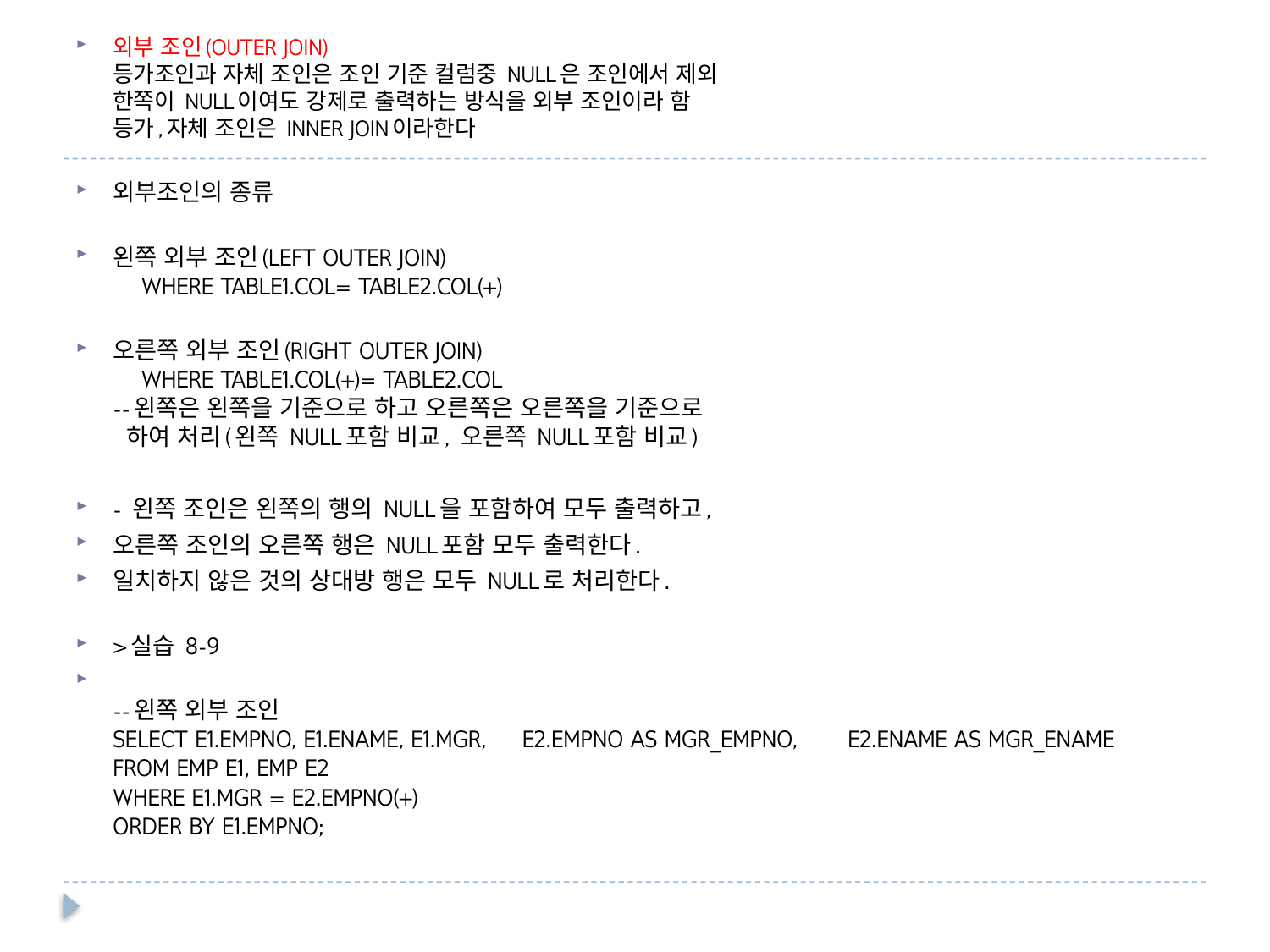

외부 조인(OUTER JOIN)
등가조인과 자체 조인은 조인 기준 컬럼중 NULL은 조인에서 제외
한쪽이 NULL이여도 강제로 출력하는 방식을 외부 조인이라 함
등가,자체 조인은 INNER JOIN이라한다
외부조인의 종류
왼쪽 외부 조인(LEFT OUTER JOIN)
    WHERE TABLE1.COL= TABLE2.COL(+)
오른쪽 외부 조인(RIGHT OUTER JOIN)
    WHERE TABLE1.COL(+)= TABLE2.COL
--왼쪽은 왼쪽을 기준으로 하고 오른쪽은 오른쪽을 기준으로
  하여 처리(왼쪽 NULL포함 비교, 오른쪽 NULL포함 비교)

- 왼쪽 조인은 왼쪽의 행의 NULL을 포함하여 모두 출력하고,
오른쪽 조인의 오른쪽 행은 NULL포함 모두 출력한다.
일치하지 않은 것의 상대방 행은 모두 NULL로 처리한다.
>실습 8-9
--왼쪽 외부 조인
SELECT E1.EMPNO, E1.ENAME, E1.MGR,     E2.EMPNO AS MGR_EMPNO,       E2.ENAME AS MGR_ENAME
FROM EMP E1, EMP E2
WHERE E1.MGR = E2.EMPNO(+)
ORDER BY E1.EMPNO;